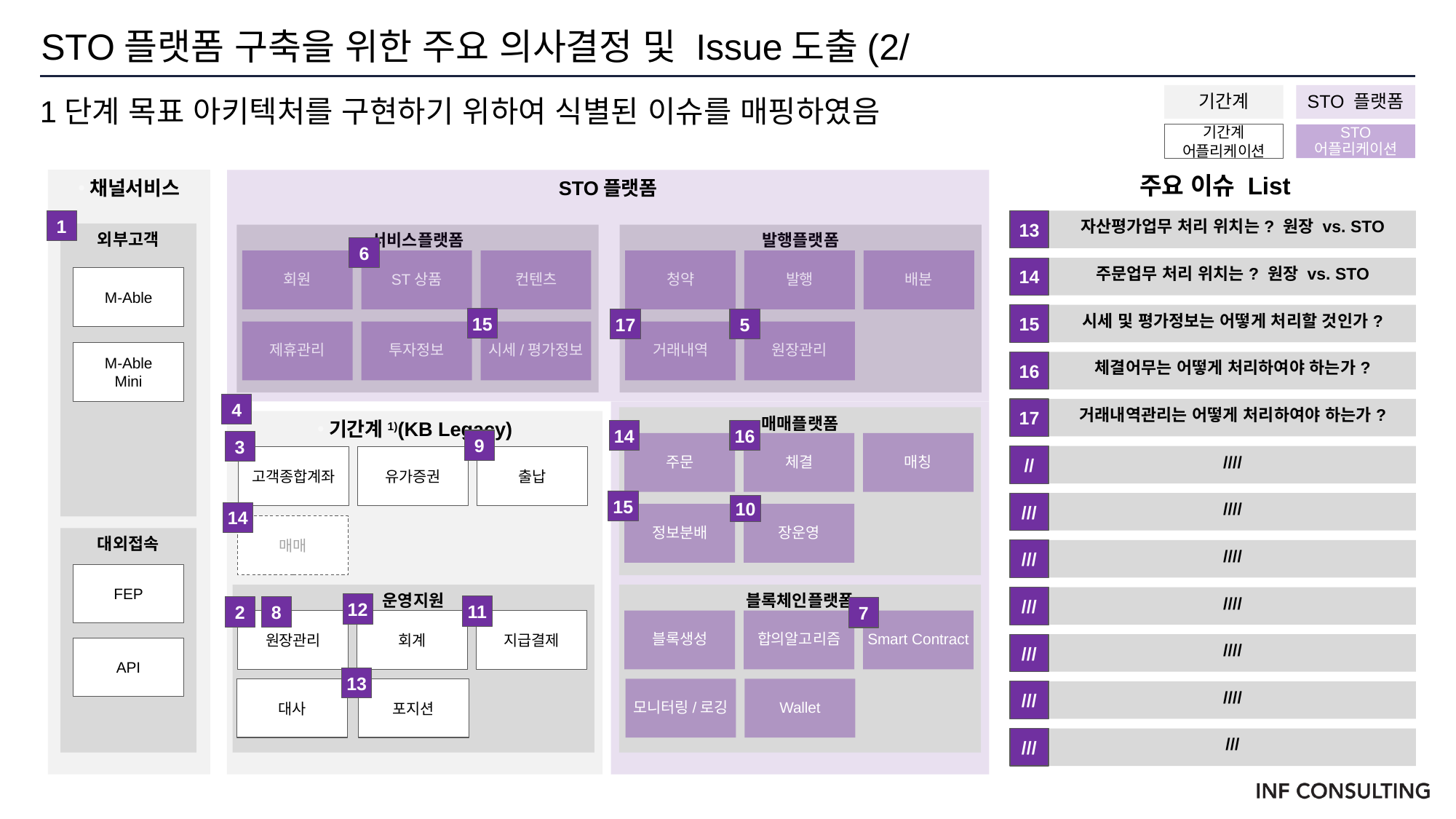

# STO플랫폼 구축을 위한 주요 의사결정 및 Issue도출(2/
STO 플랫폼
기간계
1단계 목표 아키텍처를 구현하기 위하여 식별된 이슈를 매핑하였음
STO
어플리케이션
기간계 어플리케이션
채널서비스
STO플랫폼
외부고객
서비스플랫폼
발행플랫폼
회원
ST상품
컨텐츠
청약
발행
배분
M-Able
제휴관리
투자정보
시세/평가정보
거래내역
원장관리
M-Able
Mini

매매플랫폼
기간계1)(KB Legacy)
주문
체결
매칭
고객종합계좌
유가증권
출납
정보분배
장운영
매매
대외접속
FEP
운영지원
블록체인플랫폼
원장관리
회계
지급결제
블록생성
합의알고리즘
Smart Contract
API
대사
포지션
모니터링/로깅
Wallet
주요 이슈 List
13
자산평가업무 처리 위치는? 원장 vs. STO
1
6
14
주문업무 처리 위치는? 원장 vs. STO
15
시세 및 평가정보는 어떻게 처리할 것인가?
15
17
5
16
체결어무는 어떻게 처리하여야 하는가?
4
17
거래내역관리는 어떻게 처리하여야 하는가?
14
16
9
3
//
////
15
///
////
10
14
///
////
///
////
12
11
2
8
7
///
////
13
///
////
///
///